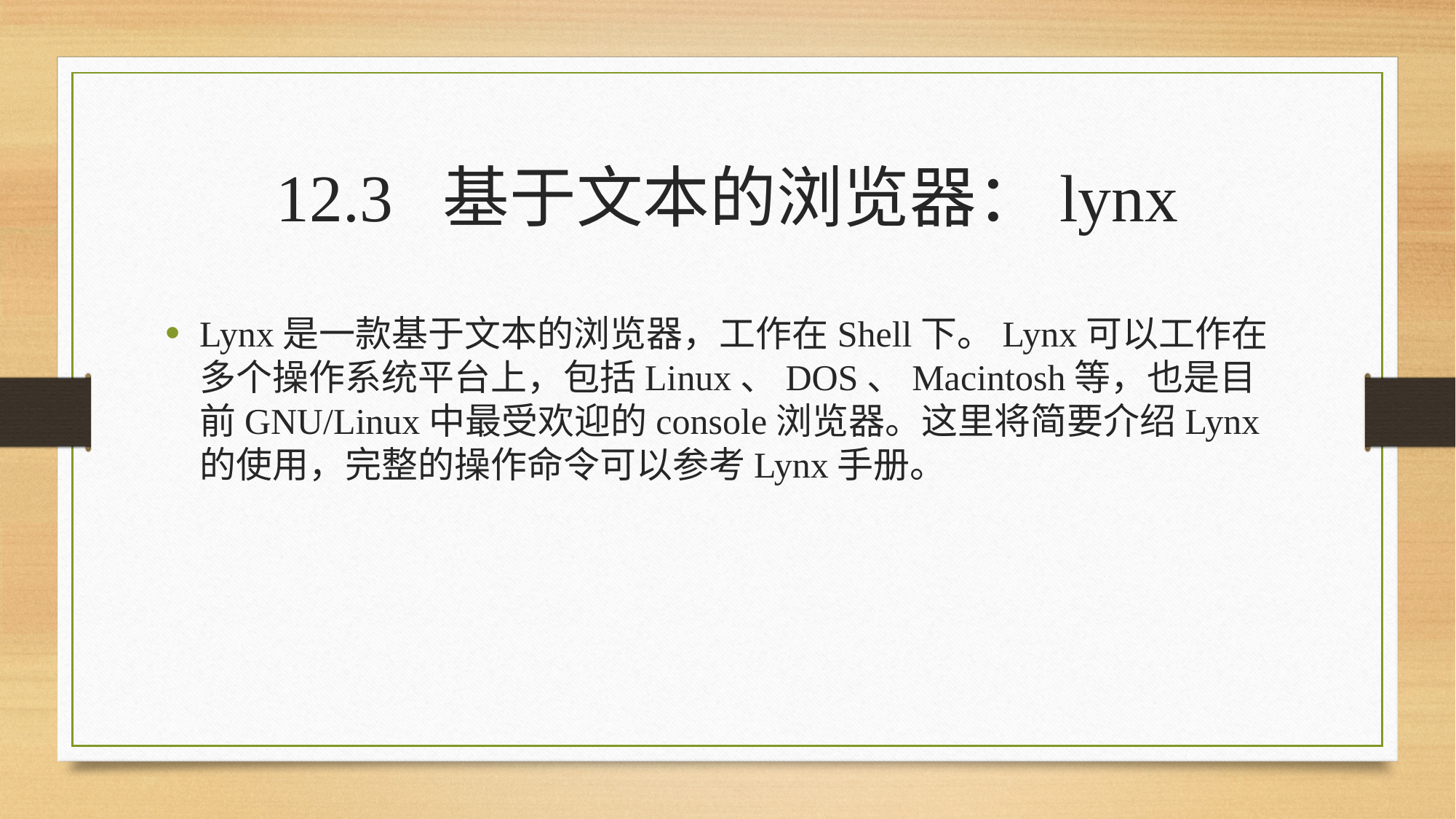

12.3  基于文本的浏览器：lynx
Lynx是一款基于文本的浏览器，工作在Shell下。Lynx可以工作在多个操作系统平台上，包括Linux、DOS、Macintosh等，也是目前GNU/Linux中最受欢迎的console浏览器。这里将简要介绍Lynx的使用，完整的操作命令可以参考Lynx手册。